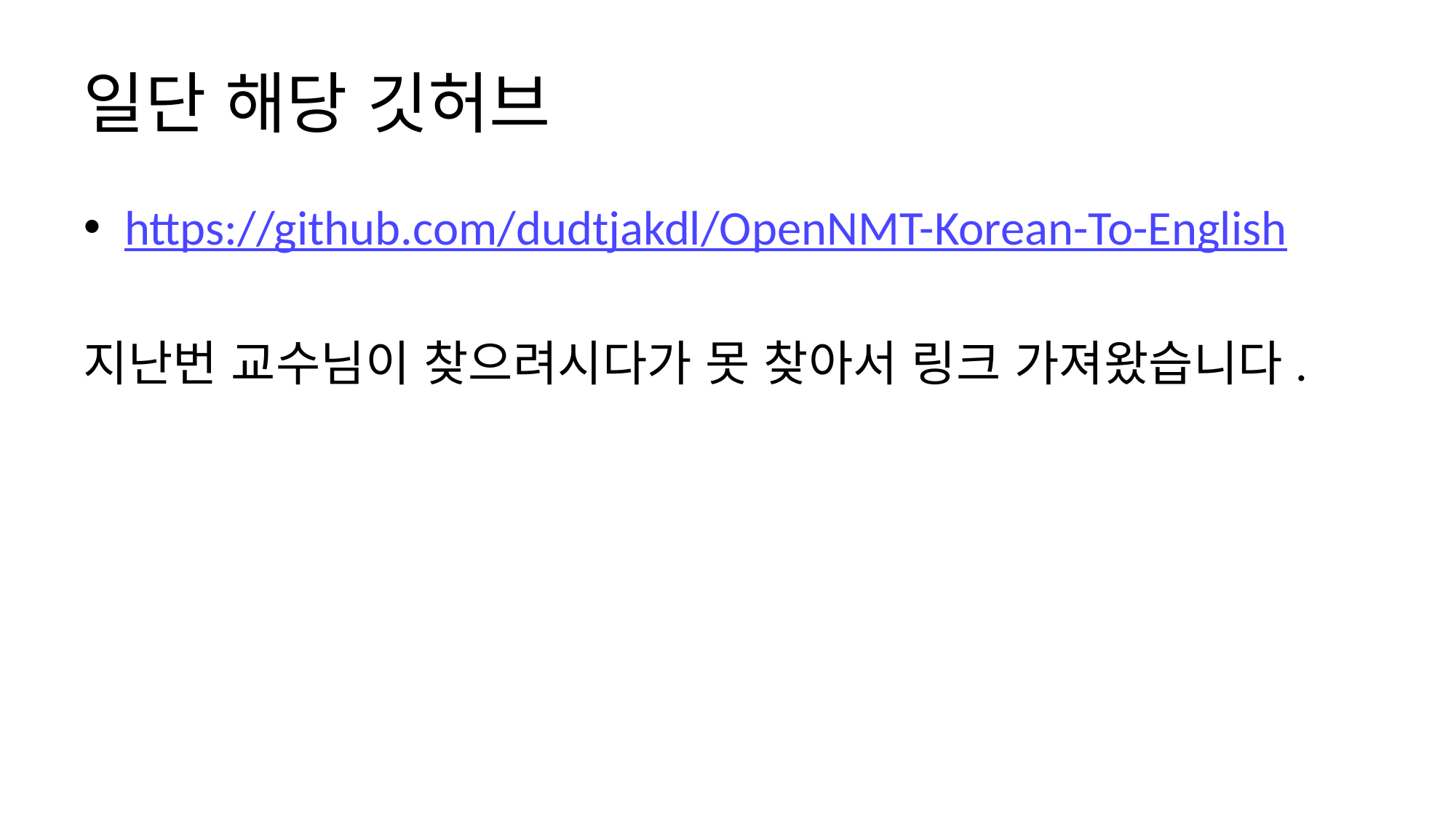

# 일단 해당 깃허브
https://github.com/dudtjakdl/OpenNMT-Korean-To-English

지난번 교수님이 찾으려시다가 못 찾아서 링크 가져왔습니다.